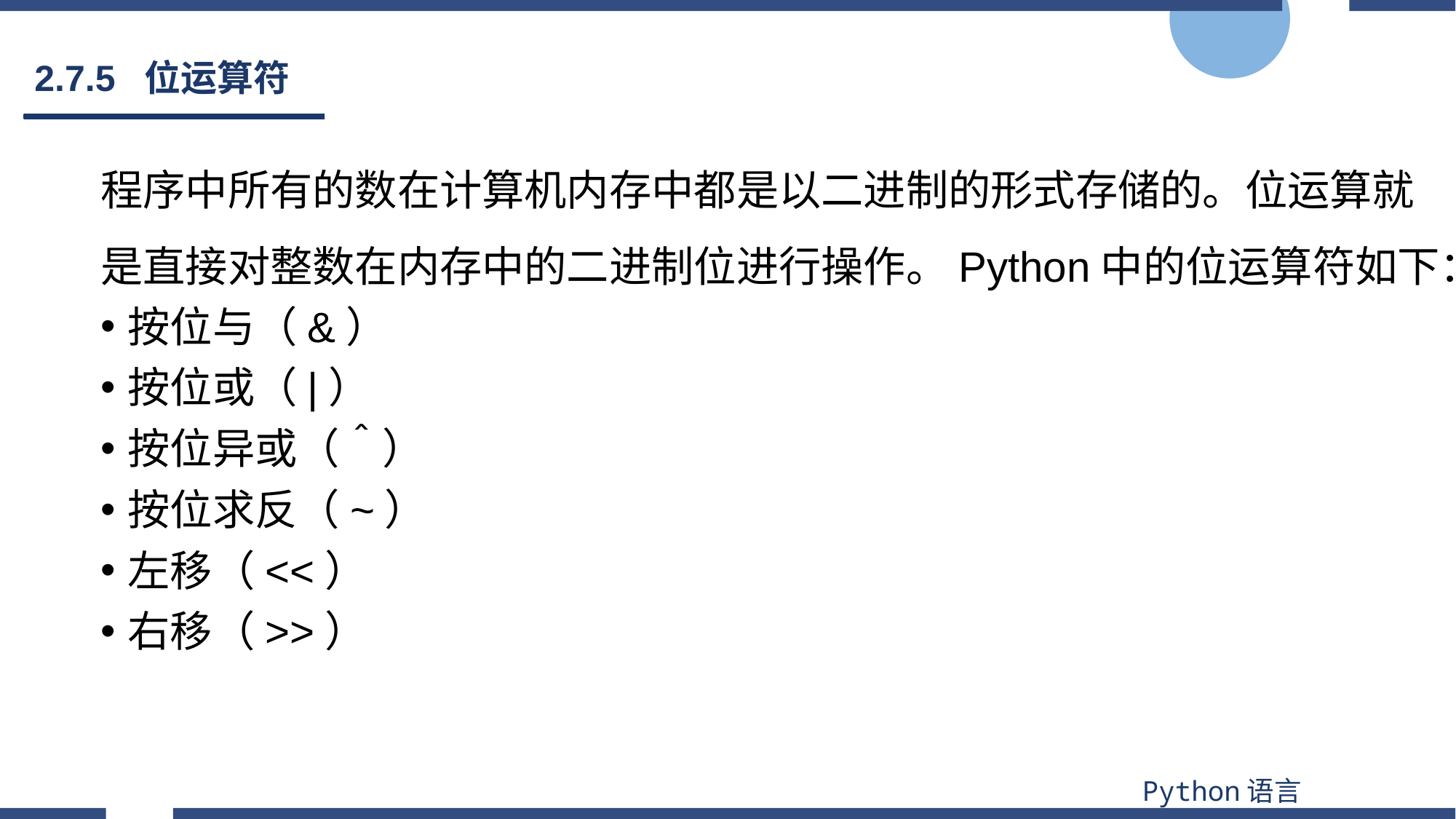

# 2.7.5  位运算符
程序中所有的数在计算机内存中都是以二进制的形式存储的。位运算就是直接对整数在内存中的二进制位进行操作。Python中的位运算符如下：
按位与（&）
按位或（|）
按位异或（＾）
按位求反（~）
左移（<<）
右移（>>）